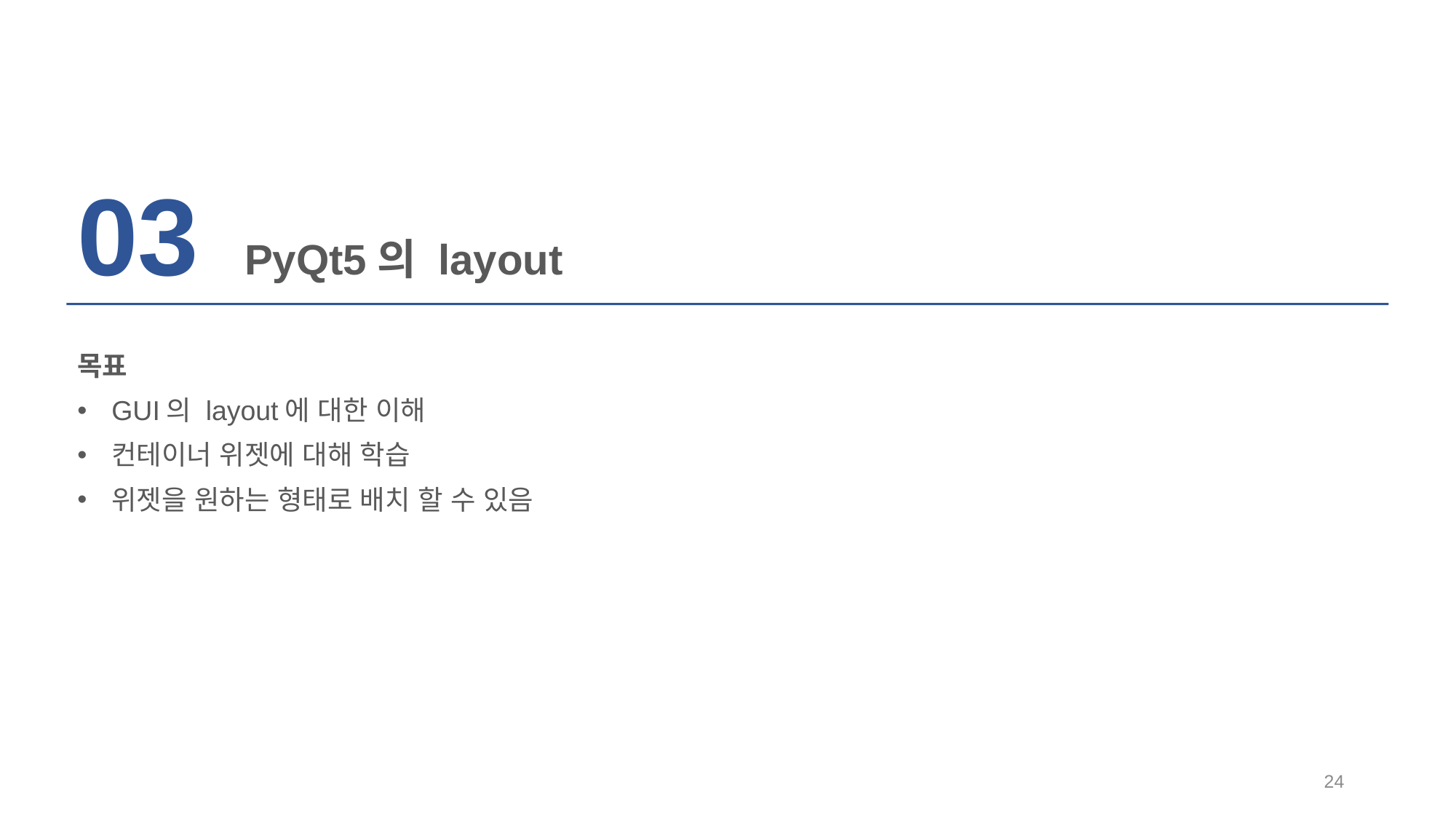

03
PyQt5의 layout
목표
GUI의 layout에 대한 이해
컨테이너 위젯에 대해 학습
위젯을 원하는 형태로 배치 할 수 있음

24